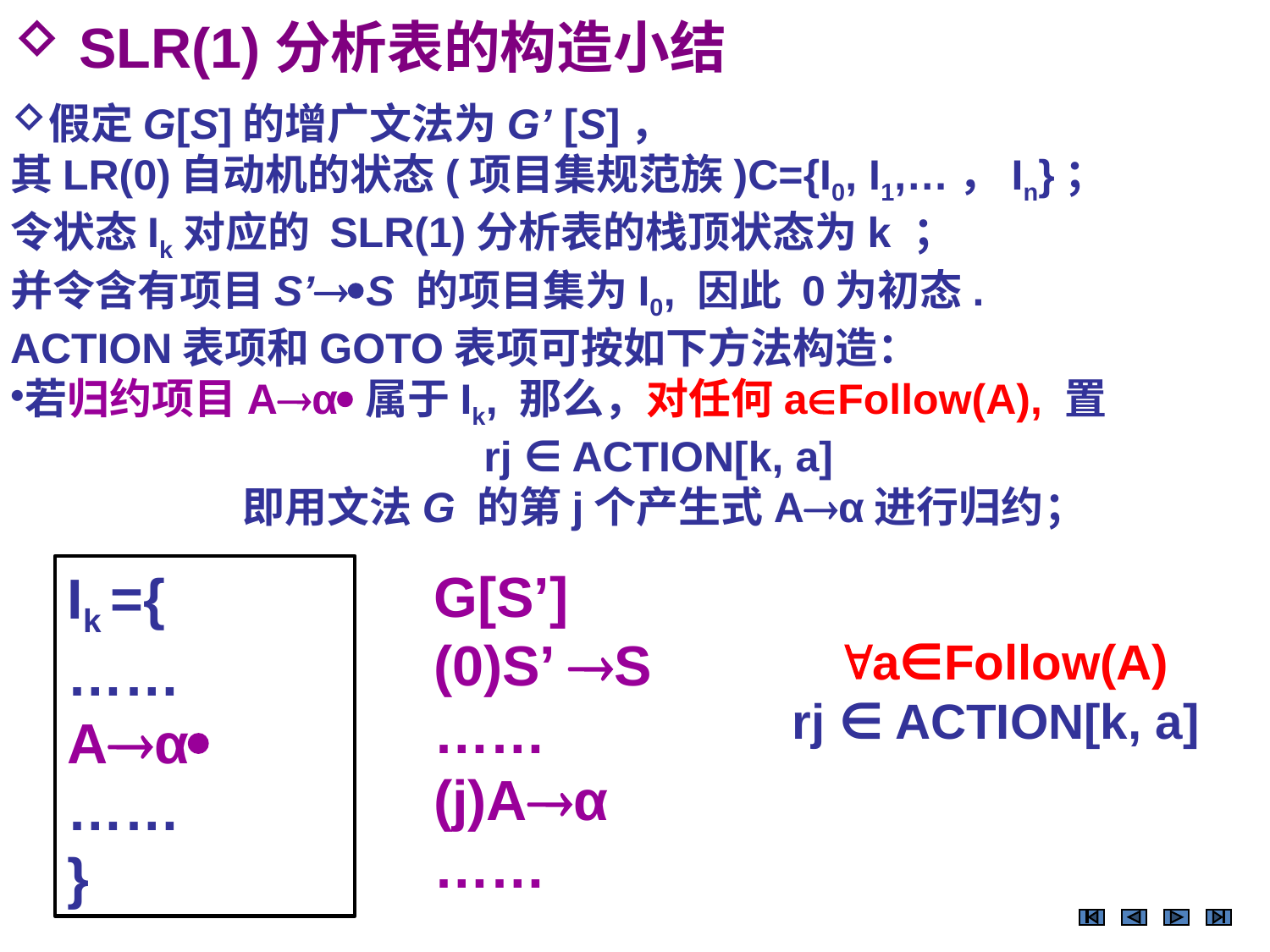

SLR(1)分析表的构造小结
假定G[S]的增广文法为G’ [S]，
其LR(0)自动机的状态(项目集规范族)C={I0, I1,…，In}；
令状态Ik对应的 SLR(1)分析表的栈顶状态为k ；
并令含有项目S’→•S 的项目集为I0, 因此 0为初态.
ACTION表项和GOTO表项可按如下方法构造：
若归约项目A→α•属于Ik, 那么，对任何a∈Follow(A), 置
rj ∈ ACTION[k, a]
即用文法G 的第j个产生式A→α进行归约；
G[S’]
(0)S’ →S
……
(j)A→α
……
Ik ={
……
A→α•
……
}
∀a∈Follow(A)
rj ∈ ACTION[k, a]